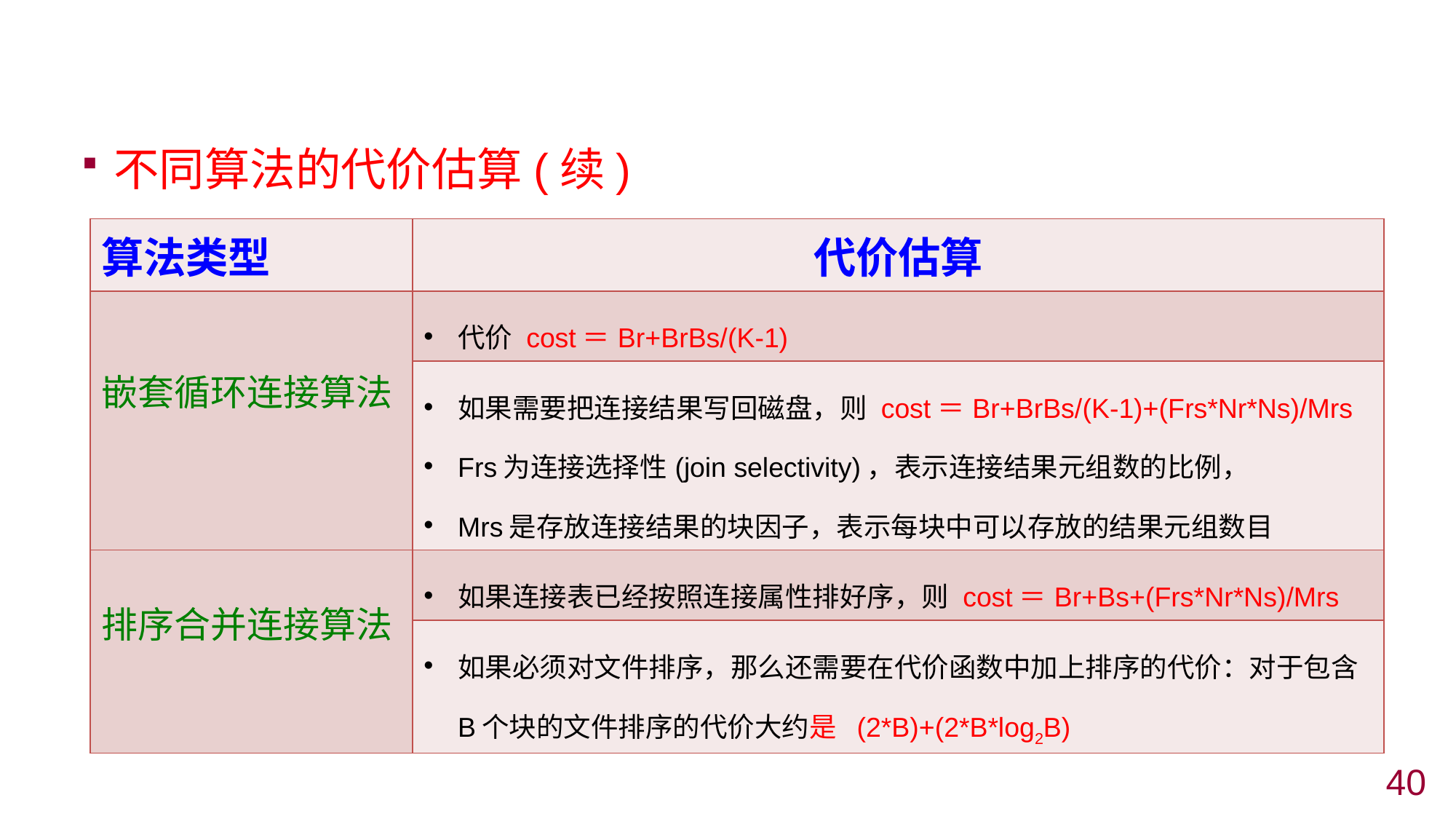

#
不同算法的代价估算(续)

| 算法类型 | 代价估算 |
| --- | --- |
| 嵌套循环连接算法 | 代价 cost＝Br+BrBs/(K-1) |
|  | 如果需要把连接结果写回磁盘，则 cost＝Br+BrBs/(K-1)+(Frs\*Nr\*Ns)/Mrs Frs为连接选择性(join selectivity)，表示连接结果元组数的比例， Mrs是存放连接结果的块因子，表示每块中可以存放的结果元组数目 |
| 排序合并连接算法 | 如果连接表已经按照连接属性排好序，则 cost＝Br+Bs+(Frs\*Nr\*Ns)/Mrs |
|  | 如果必须对文件排序，那么还需要在代价函数中加上排序的代价：对于包含B个块的文件排序的代价大约是 (2\*B)+(2\*B\*log2B) |
40